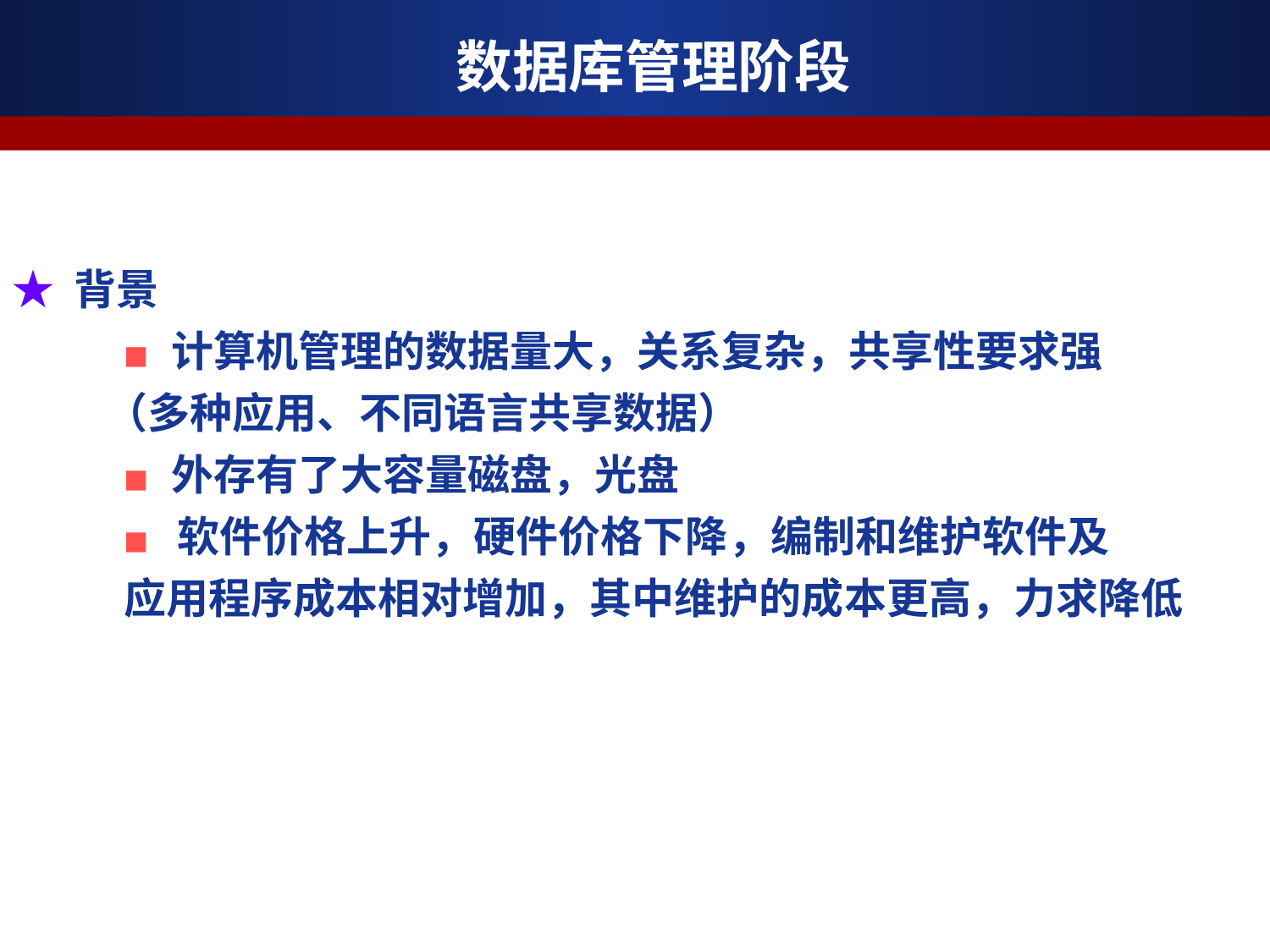

数据库管理阶段
★ 背景
     ■   计算机管理的数据量大，关系复杂，共享性要求强
  （多种应用、不同语言共享数据）
     ■   外存有了大容量磁盘，光盘
     ■  软件价格上升，硬件价格下降，编制和维护软件及
    应用程序成本相对增加，其中维护的成本更高，力求降低